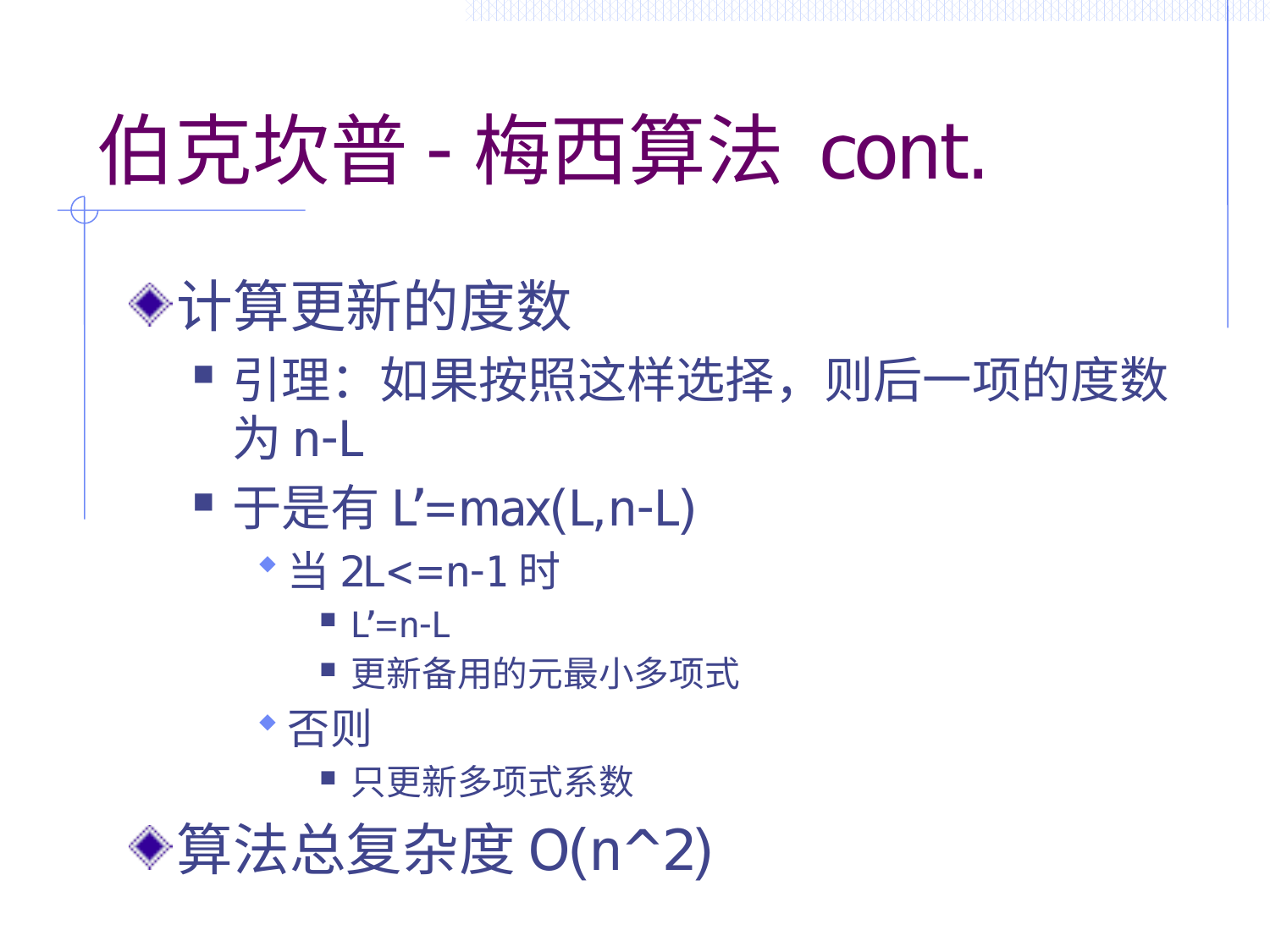

# 伯克坎普-梅西算法 cont.
计算更新的度数
引理：如果按照这样选择，则后一项的度数为n-L
于是有L’=max(L,n-L)
当2L<=n-1时
L’=n-L
更新备用的元最小多项式
否则
只更新多项式系数
算法总复杂度O(n^2)